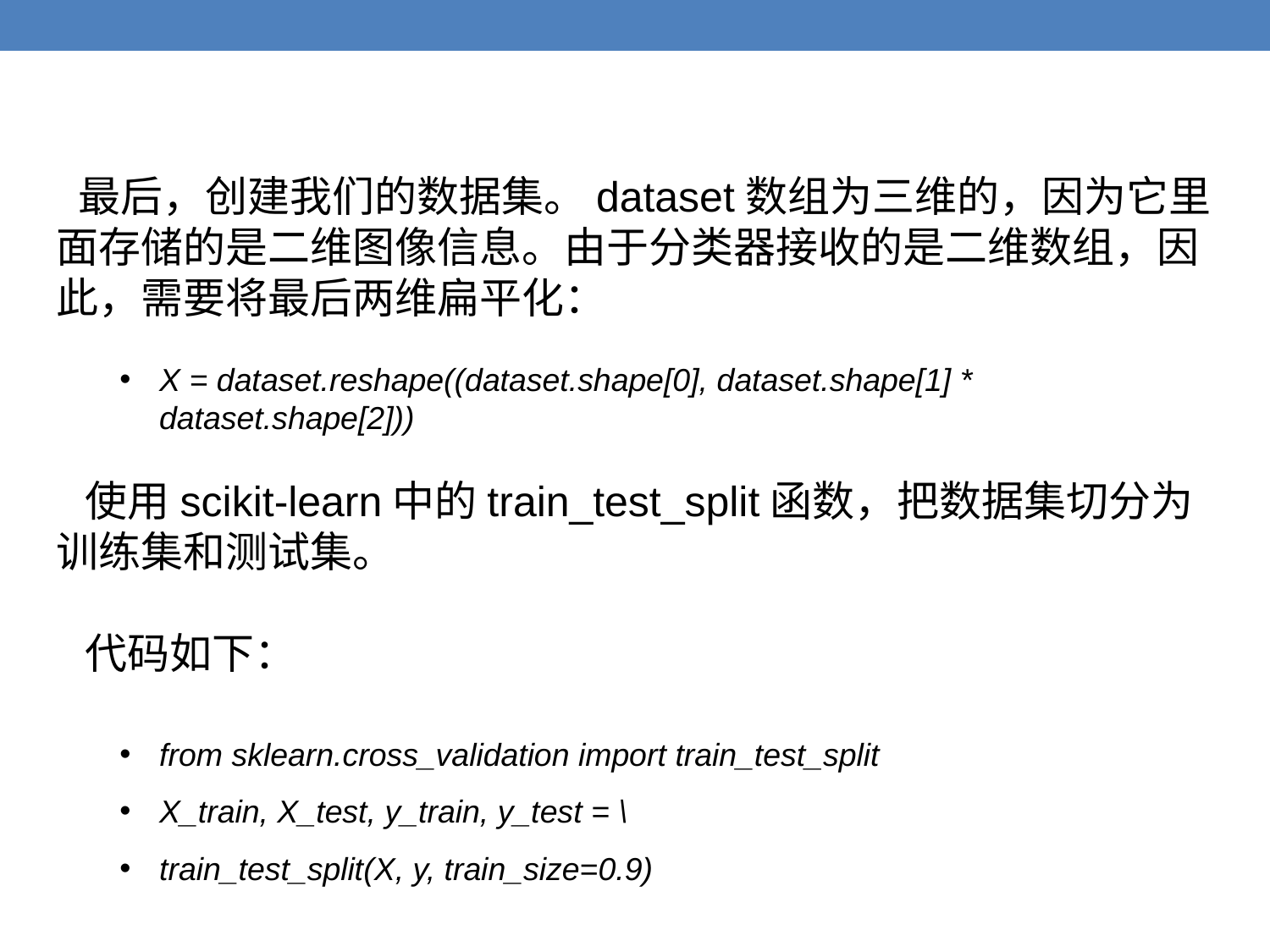

最后，创建我们的数据集。dataset数组为三维的，因为它里面存储的是二维图像信息。由于分类器接收的是二维数组，因此，需要将最后两维扁平化：

X = dataset.reshape((dataset.shape[0], dataset.shape[1] * dataset.shape[2]))

  使用scikit-learn中的train_test_split函数，把数据集切分为训练集和测试集。

  代码如下：

from sklearn.cross_validation import train_test_split
X_train, X_test, y_train, y_test = \
train_test_split(X, y, train_size=0.9)